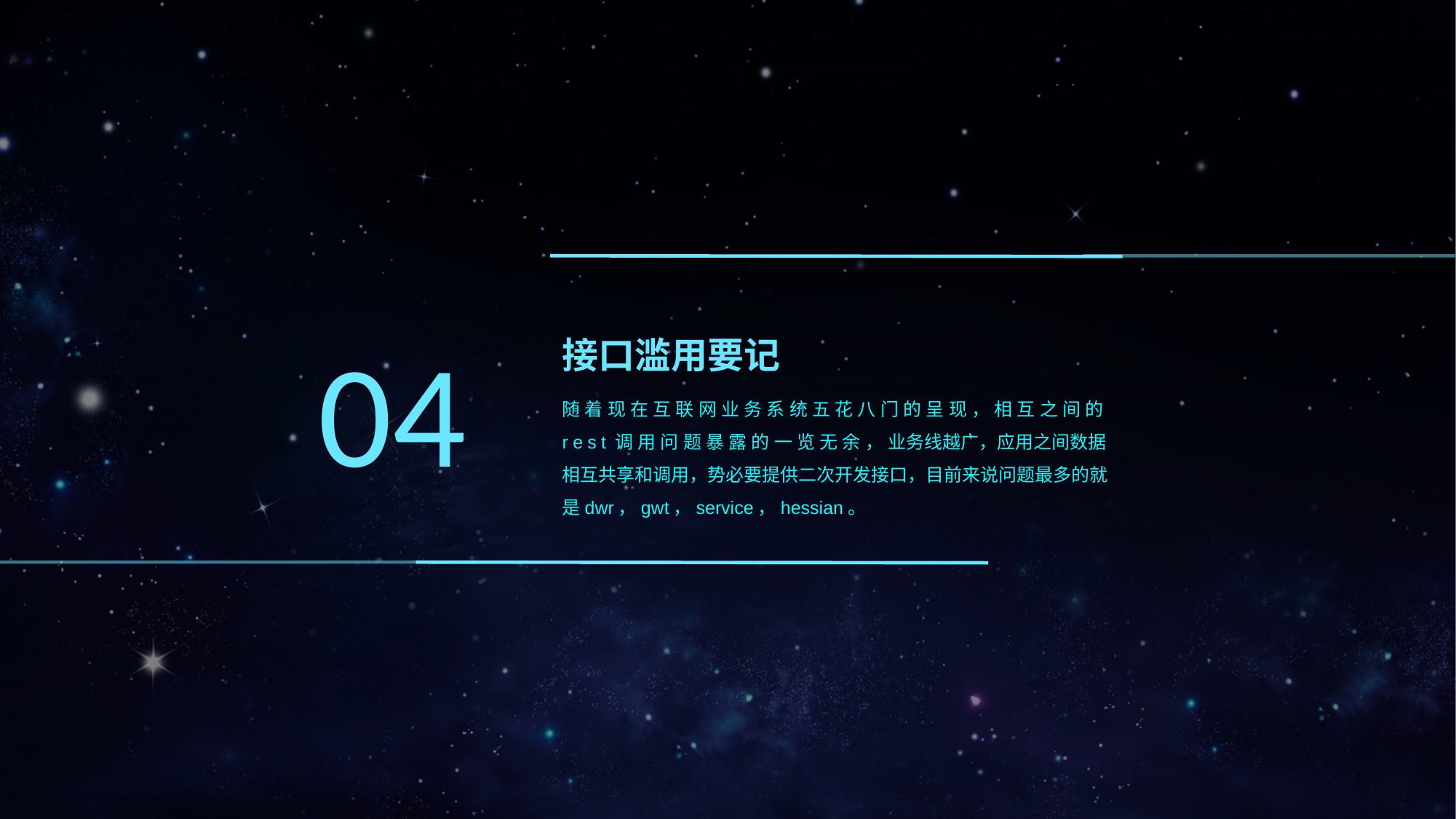

04
接口滥用要记
随着现在互联网业务系统五花八门的呈现，相互之间的rest调用问题暴露的一览无余，业务线越广，应用之间数据
相互共享和调用，势必要提供二次开发接口，目前来说问题最多的就
是dwr，gwt，service，hessian。